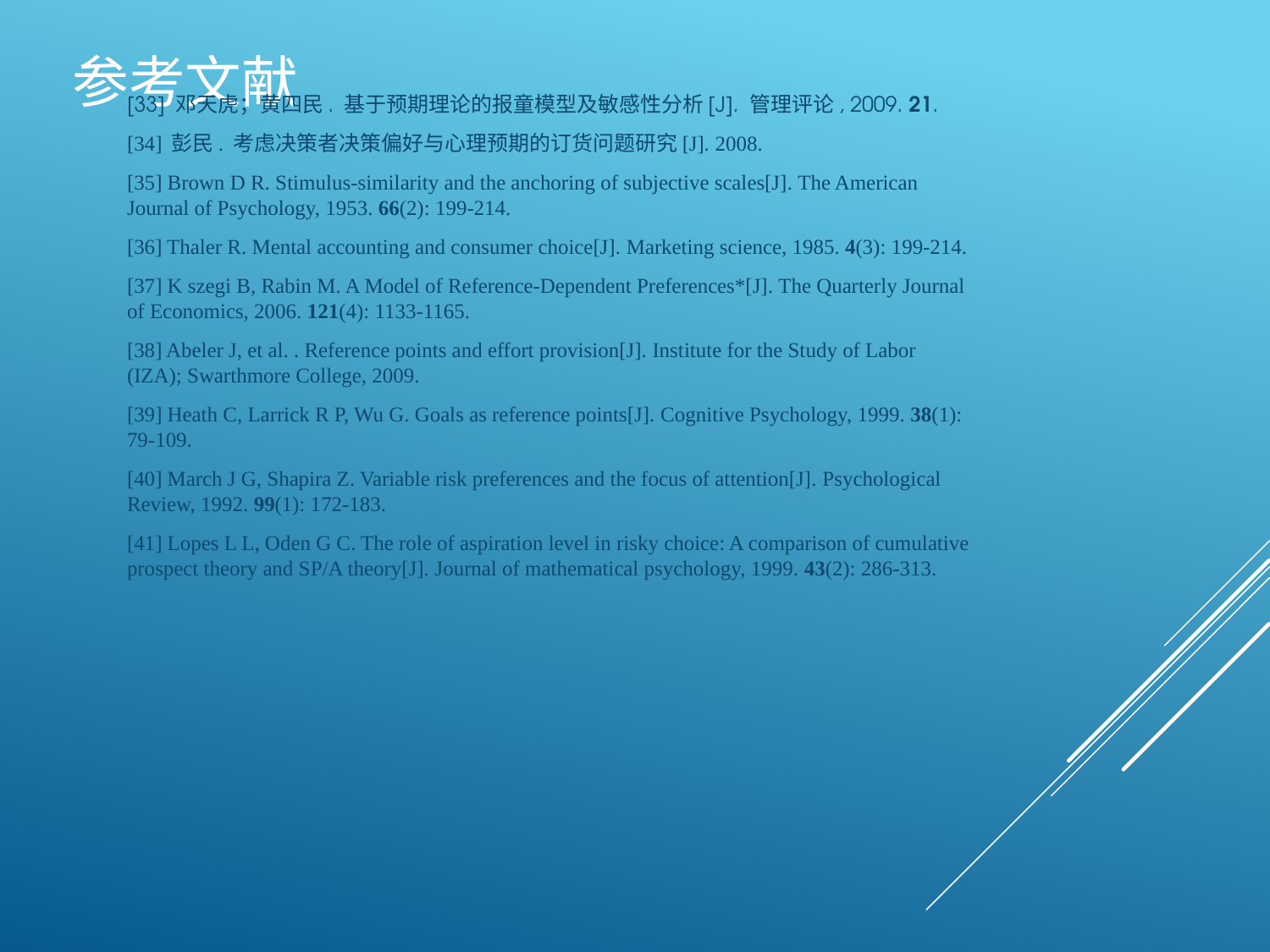

# 参考文献
[33] 邓天虎；黄四民. 基于预期理论的报童模型及敏感性分析[J]. 管理评论, 2009. 21.
[34] 彭民. 考虑决策者决策偏好与心理预期的订货问题研究[J]. 2008.
[35] Brown D R. Stimulus-similarity and the anchoring of subjective scales[J]. The American Journal of Psychology, 1953. 66(2): 199-214.
[36] Thaler R. Mental accounting and consumer choice[J]. Marketing science, 1985. 4(3): 199-214.
[37] K szegi B, Rabin M. A Model of Reference-Dependent Preferences*[J]. The Quarterly Journal of Economics, 2006. 121(4): 1133-1165.
[38] Abeler J, et al. . Reference points and effort provision[J]. Institute for the Study of Labor (IZA); Swarthmore College, 2009.
[39] Heath C, Larrick R P, Wu G. Goals as reference points[J]. Cognitive Psychology, 1999. 38(1): 79-109.
[40] March J G, Shapira Z. Variable risk preferences and the focus of attention[J]. Psychological Review, 1992. 99(1): 172-183.
[41] Lopes L L, Oden G C. The role of aspiration level in risky choice: A comparison of cumulative prospect theory and SP/A theory[J]. Journal of mathematical psychology, 1999. 43(2): 286-313.